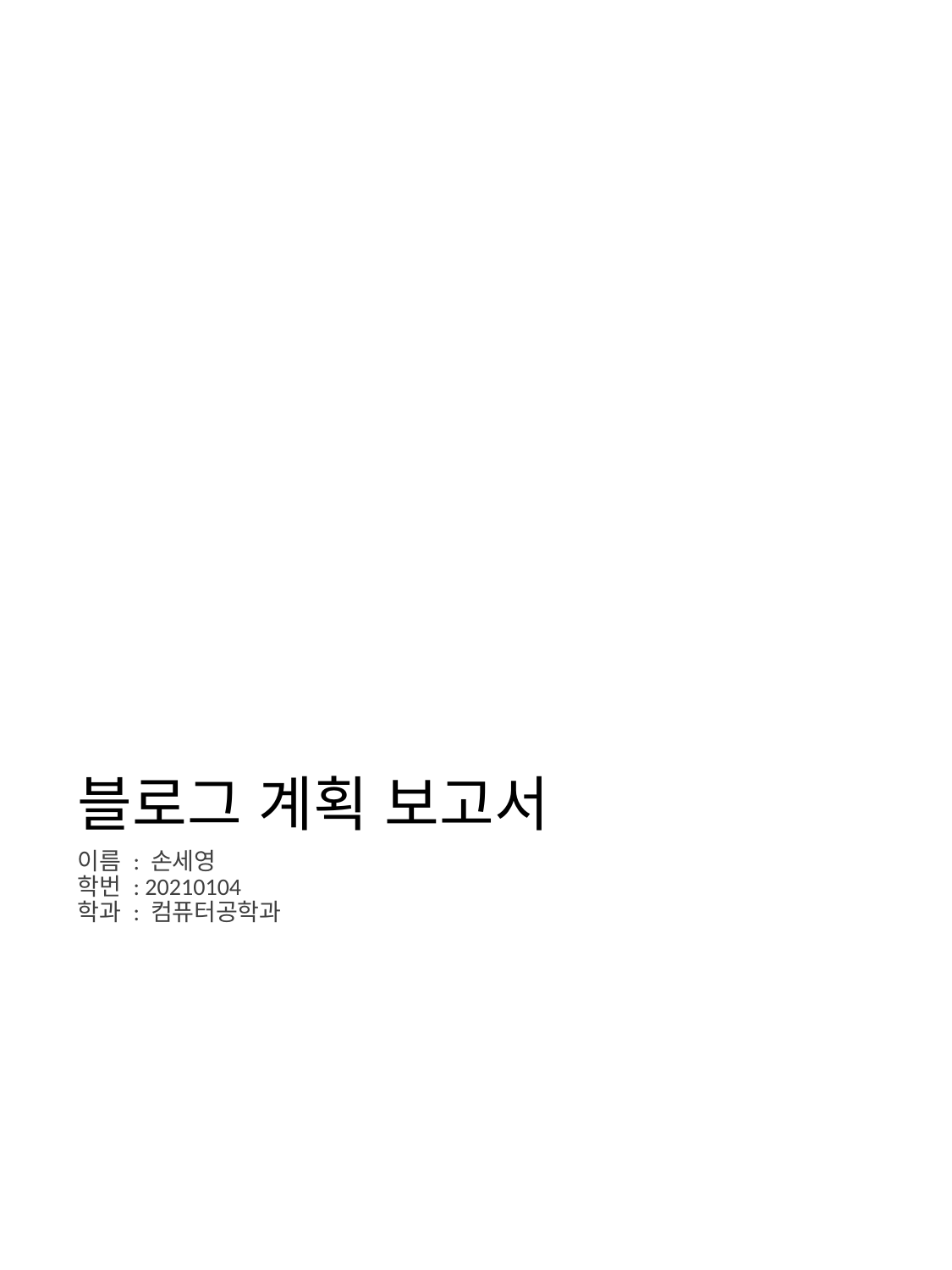

# 블로그 계획 보고서
이름 : 손세영
학번 : 20210104
학과 : 컴퓨터공학과